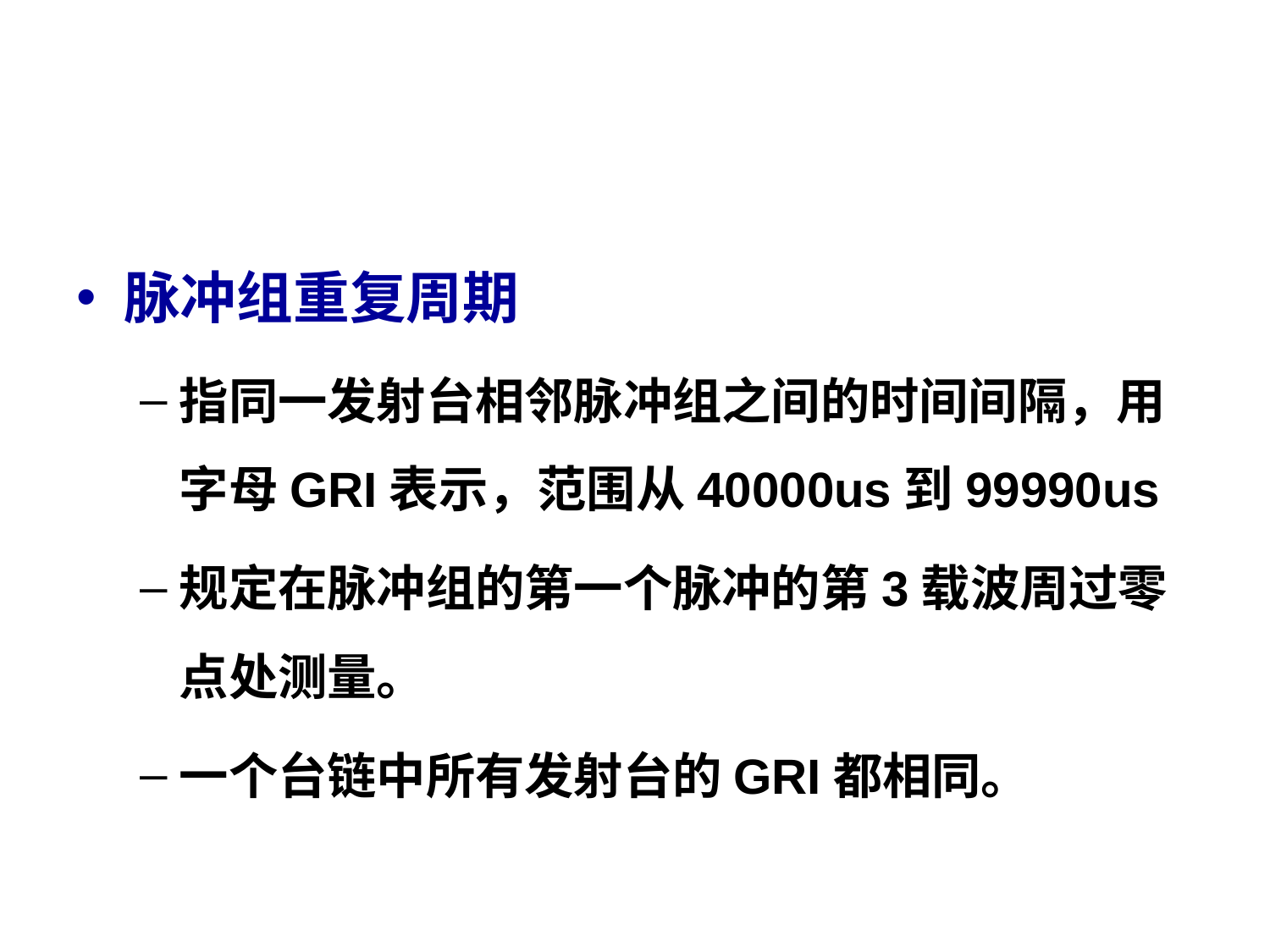

脉冲组重复周期
指同一发射台相邻脉冲组之间的时间间隔，用字母GRI表示，范围从40000us到99990us
规定在脉冲组的第一个脉冲的第3载波周过零点处测量。
一个台链中所有发射台的GRI都相同。